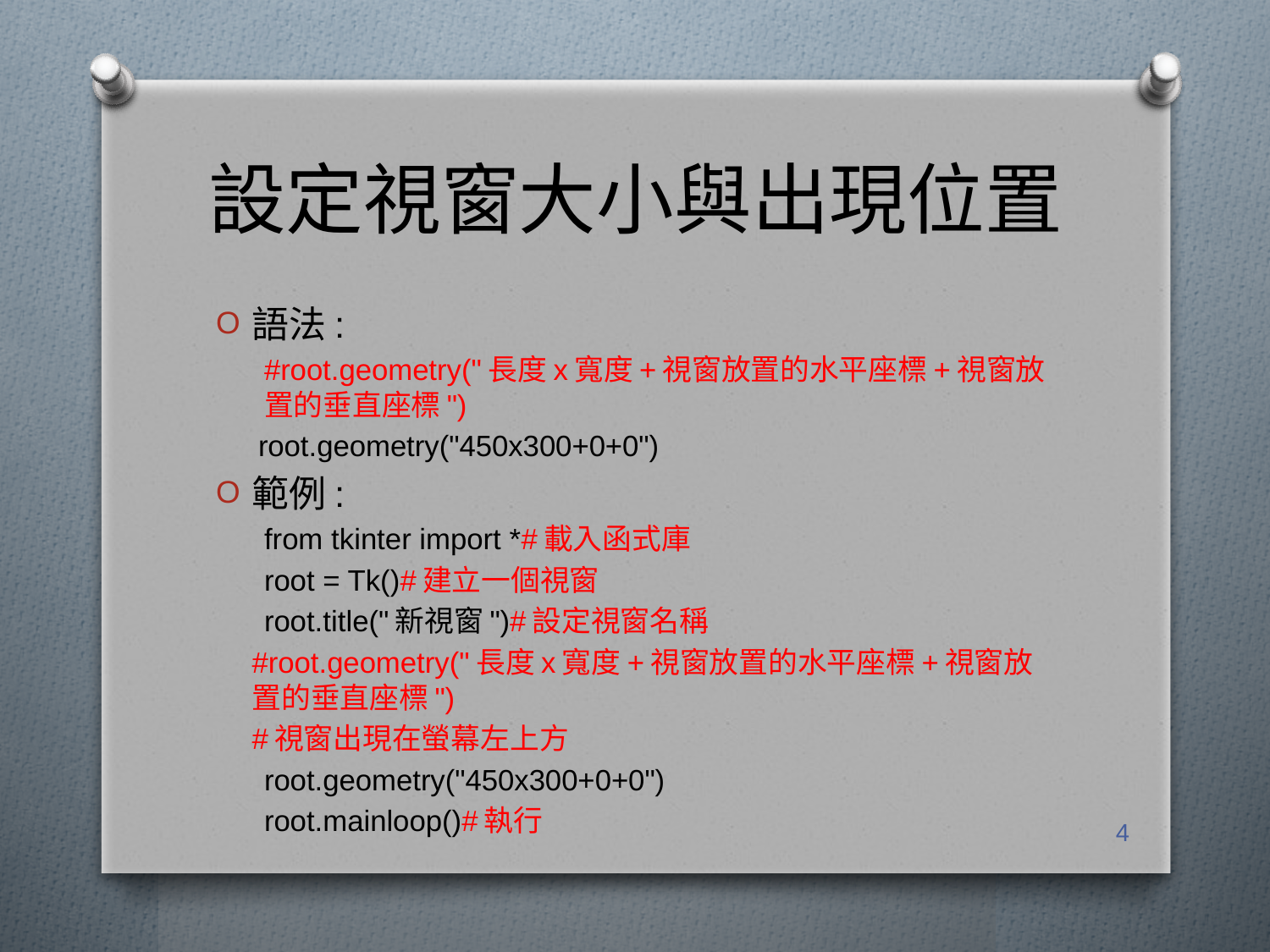

# 設定視窗大小與出現位置
語法:
#root.geometry("長度x寬度+視窗放置的水平座標+視窗放置的垂直座標")
root.geometry("450x300+0+0")
範例:
from tkinter import *#載入函式庫
root = Tk()#建立一個視窗
root.title("新視窗")#設定視窗名稱
#root.geometry("長度x寬度+視窗放置的水平座標+視窗放置的垂直座標")
#視窗出現在螢幕左上方
root.geometry("450x300+0+0")
root.mainloop()#執行

4